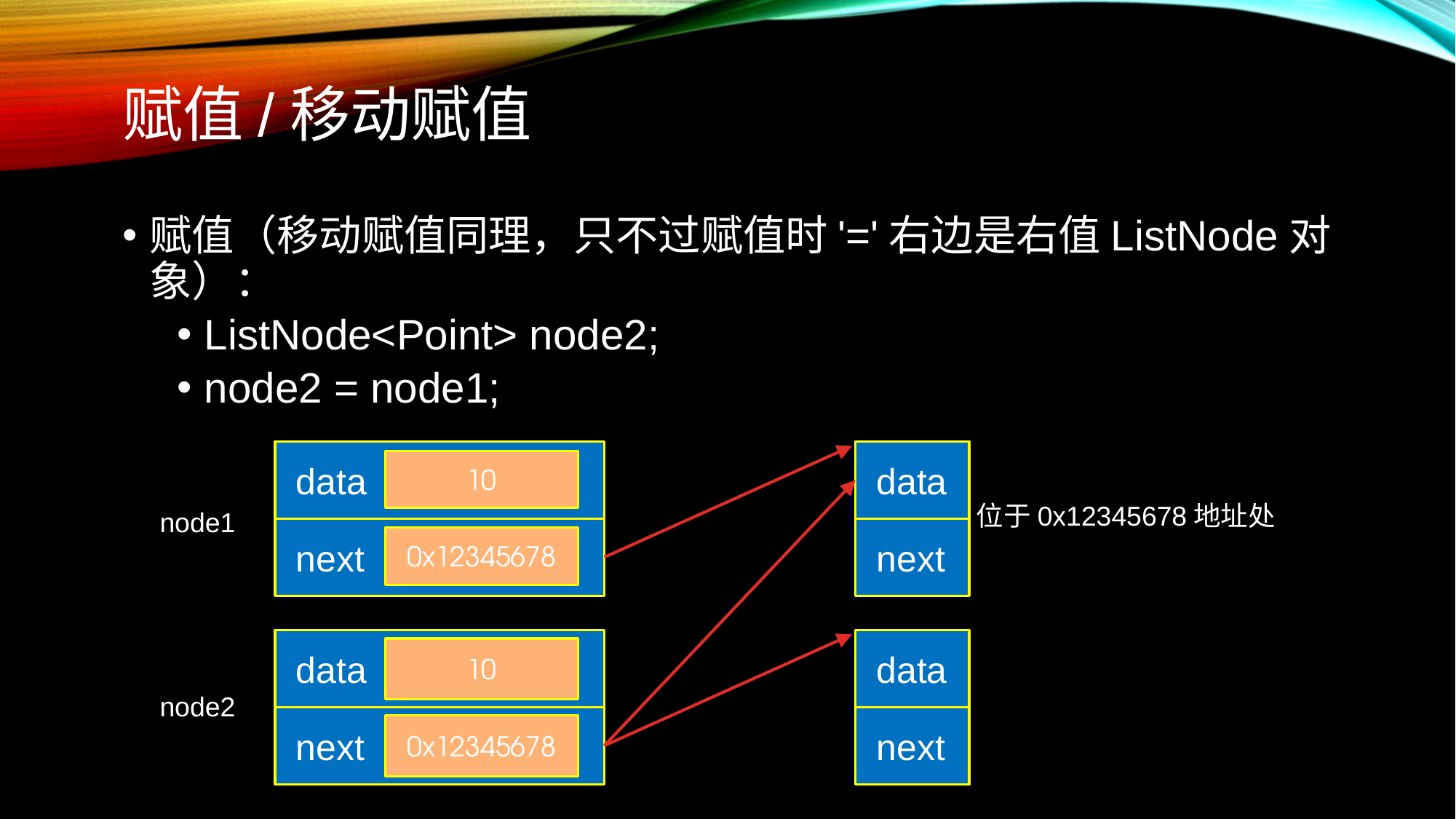

# 赋值/移动赋值
赋值（移动赋值同理，只不过赋值时'='右边是右值ListNode对象）：
ListNode<Point> node2;
node2 = node1;
 data
 data
10
位于0x12345678地址处
node1
 next
 next
0x12345678
 data
 data
10
node2
 next
 next
0x12345678